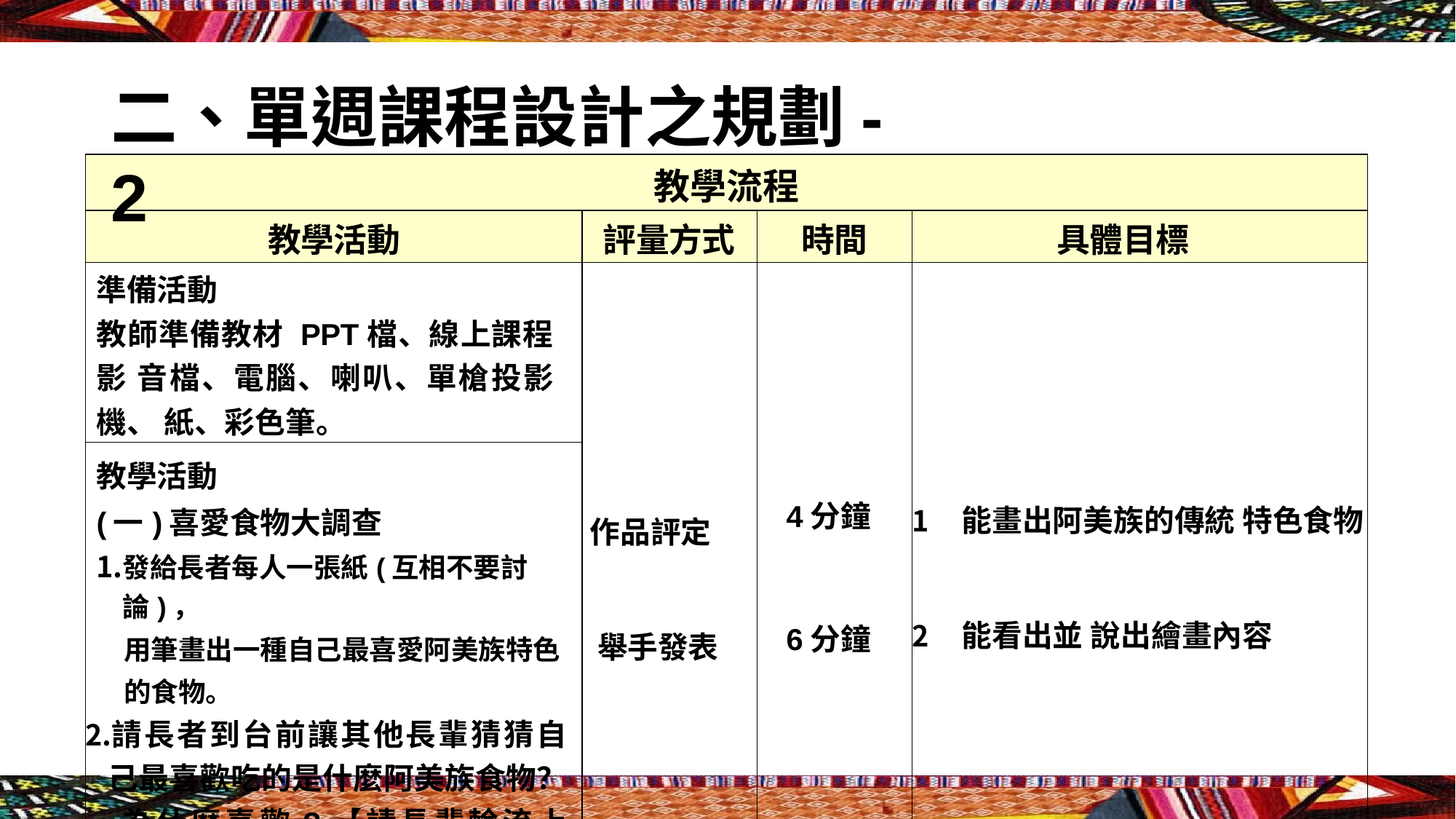

# 二、單週課程設計之規劃-2
| 教學流程 |  |  |  |
| --- | --- | --- | --- |
| 教學活動 | 評量方式 | 時間 | 具體目標 |
| 準備活動 教師準備教材 PPT檔、線上課程影 音檔、電腦、喇叭、單槍投影機、 紙、彩色筆。 | 作品評定 舉手發表 | 4分鐘 6分鐘 | 能畫出阿美族的傳統特色食物 能看出並說出繪畫內容 |
| 教學活動 (一)喜愛食物大調查 發給長者每人一張紙(互相不要討論)， 用筆畫出一種自己最喜愛阿美族特色 的食物。 請長者到台前讓其他長輩猜猜自 己最喜歡吃的是什麼阿美族食物？ 為什麼喜歡?【請長輩輪流上台】 |  |  |  |